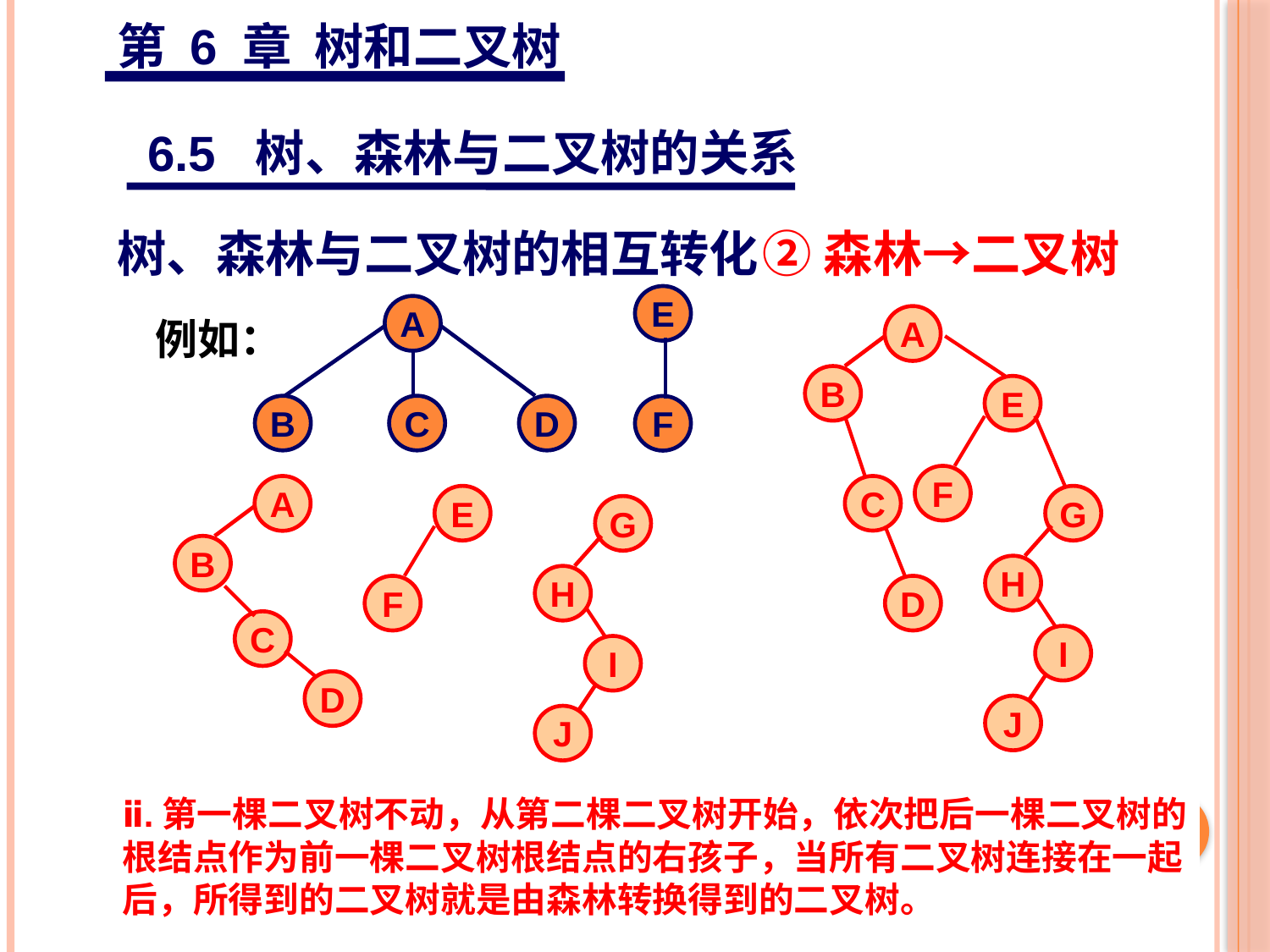

第 6 章  树和二叉树

6.5  树、森林与二叉树的关系

树、森林与二叉树的相互转化
②森林→二叉树
E

F

A

B
C
D
G

H
I

J
例如：
A

B

C

D

E

F

A

B

C

D
E

F
G

H

I

J
G

H

I

J
ⅱ.第一棵二叉树不动，从第二棵二叉树开始，依次把后一棵二叉树的
根结点作为前一棵二叉树根结点的右孩子，当所有二叉树连接在一起
后，所得到的二叉树就是由森林转换得到的二叉树。
73
ⅰ.将森林中的每棵树转化成相应的二叉树；